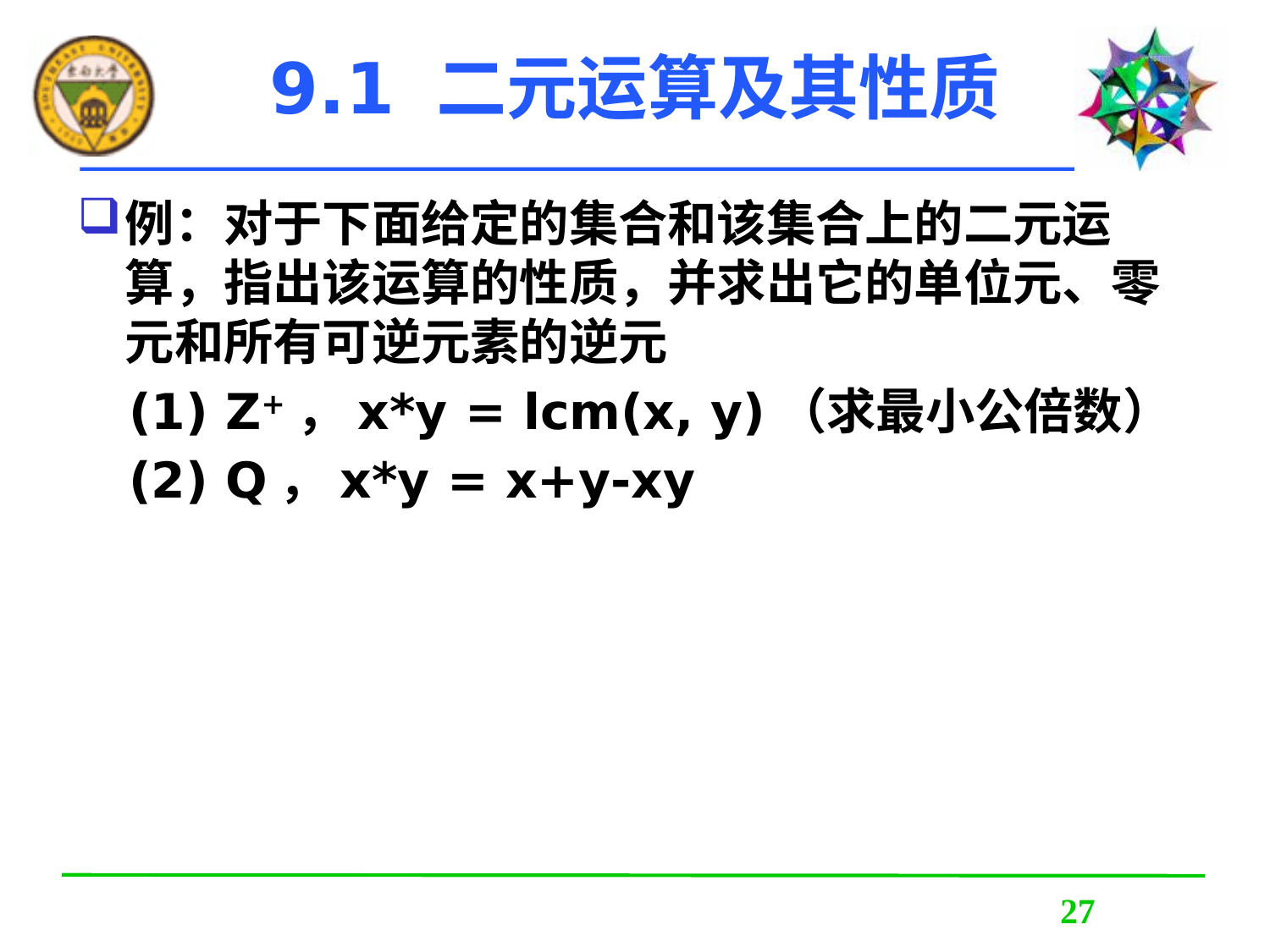

# 9.1 二元运算及其性质
例：对于下面给定的集合和该集合上的二元运算，指出该运算的性质，并求出它的单位元、零元和所有可逆元素的逆元
   (1) Z+，x*y = lcm(x, y)（求最小公倍数）
   (2) Q，x*y = x+y-xy